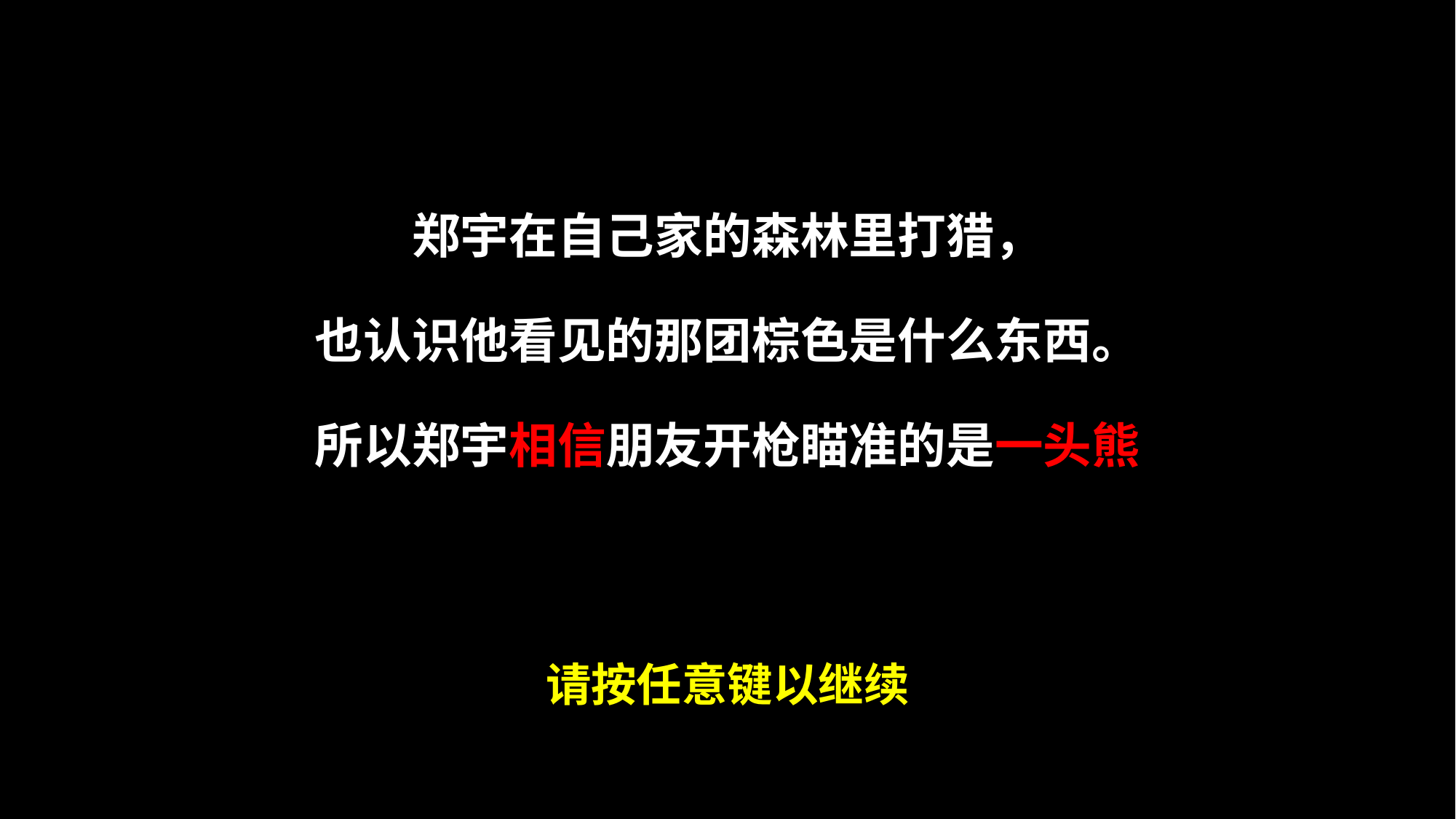

# 郑宇在自己家的森林里打猎， 也认识他看见的那团棕色是什么东西。 所以郑宇相信朋友开枪瞄准的是一头熊
请按任意键以继续